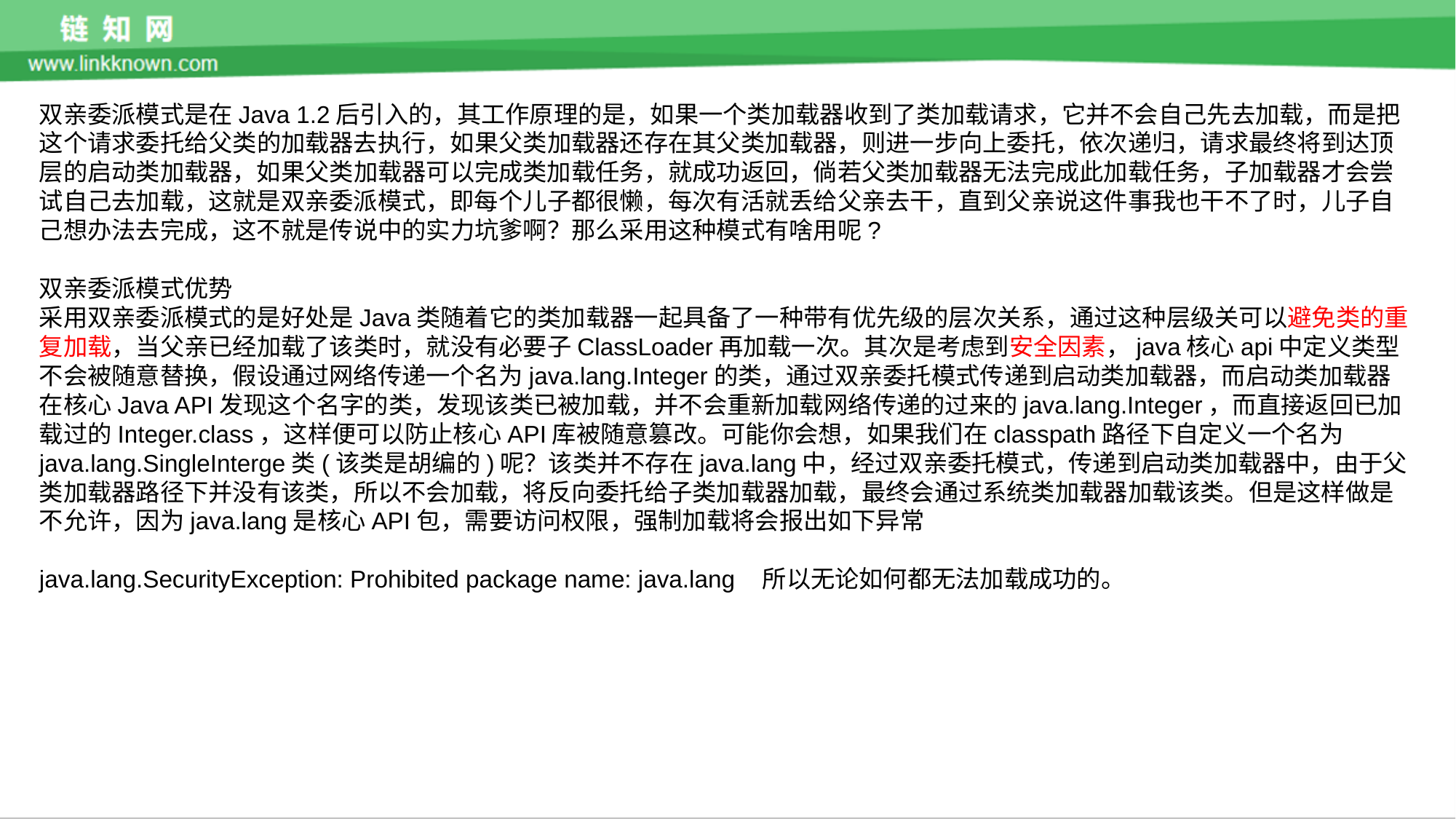

双亲委派模式是在Java 1.2后引入的，其工作原理的是，如果一个类加载器收到了类加载请求，它并不会自己先去加载，而是把这个请求委托给父类的加载器去执行，如果父类加载器还存在其父类加载器，则进一步向上委托，依次递归，请求最终将到达顶层的启动类加载器，如果父类加载器可以完成类加载任务，就成功返回，倘若父类加载器无法完成此加载任务，子加载器才会尝试自己去加载，这就是双亲委派模式，即每个儿子都很懒，每次有活就丢给父亲去干，直到父亲说这件事我也干不了时，儿子自己想办法去完成，这不就是传说中的实力坑爹啊？那么采用这种模式有啥用呢?

双亲委派模式优势
采用双亲委派模式的是好处是Java类随着它的类加载器一起具备了一种带有优先级的层次关系，通过这种层级关可以避免类的重复加载，当父亲已经加载了该类时，就没有必要子ClassLoader再加载一次。其次是考虑到安全因素，java核心api中定义类型不会被随意替换，假设通过网络传递一个名为java.lang.Integer的类，通过双亲委托模式传递到启动类加载器，而启动类加载器在核心Java API发现这个名字的类，发现该类已被加载，并不会重新加载网络传递的过来的java.lang.Integer，而直接返回已加载过的Integer.class，这样便可以防止核心API库被随意篡改。可能你会想，如果我们在classpath路径下自定义一个名为java.lang.SingleInterge类(该类是胡编的)呢？该类并不存在java.lang中，经过双亲委托模式，传递到启动类加载器中，由于父类加载器路径下并没有该类，所以不会加载，将反向委托给子类加载器加载，最终会通过系统类加载器加载该类。但是这样做是不允许，因为java.lang是核心API包，需要访问权限，强制加载将会报出如下异常

java.lang.SecurityException: Prohibited package name: java.lang   所以无论如何都无法加载成功的。